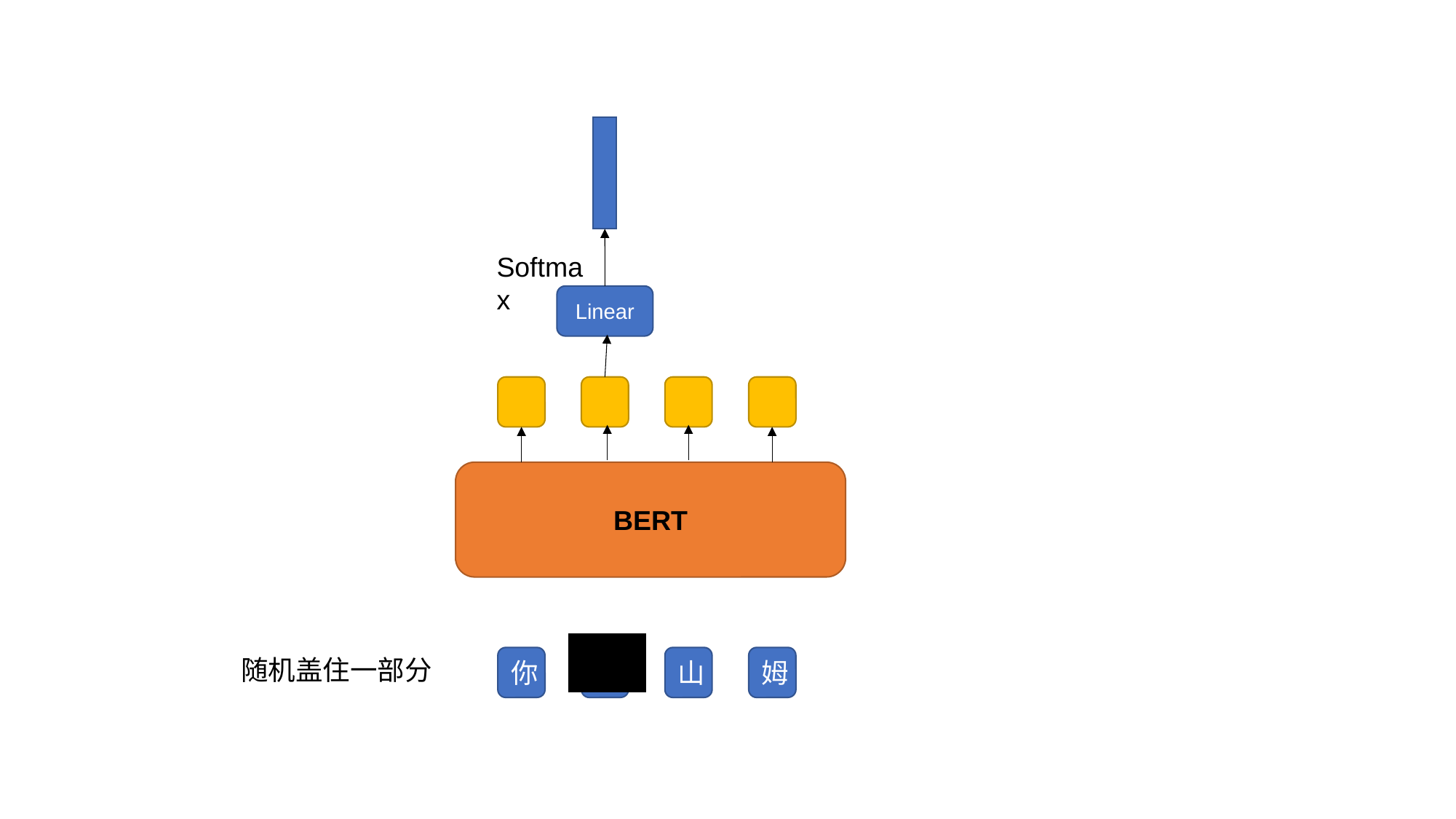

Softmax
Linear

BERT

随机盖住一部分
姆
山
你
好